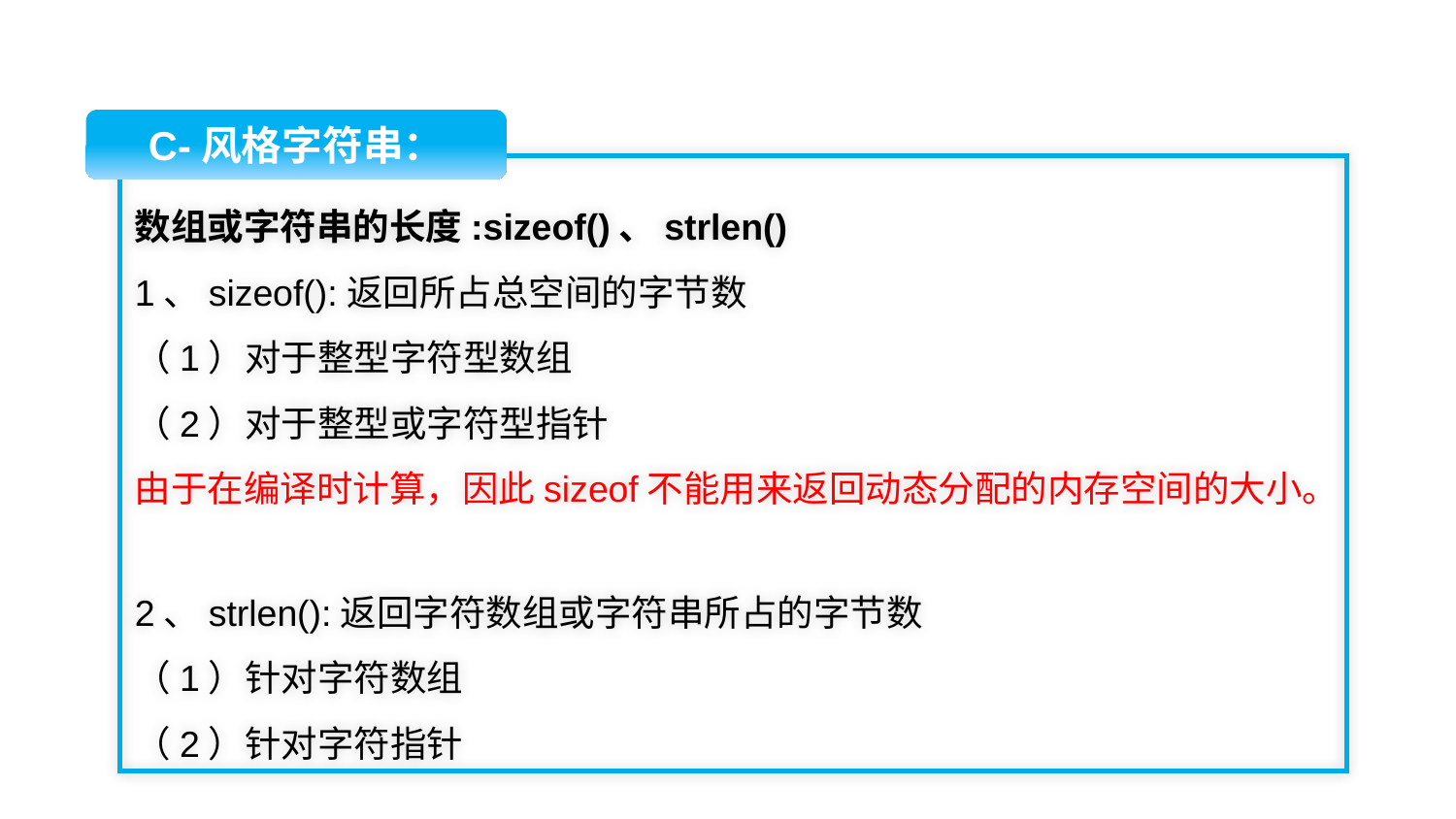

C-风格字符串：

数组或字符串的长度:sizeof()、strlen()
1、sizeof():返回所占总空间的字节数
（1）对于整型字符型数组
（2）对于整型或字符型指针
由于在编译时计算，因此sizeof不能用来返回动态分配的内存空间的大小。
2、strlen():返回字符数组或字符串所占的字节数
（1）针对字符数组
（2）针对字符指针